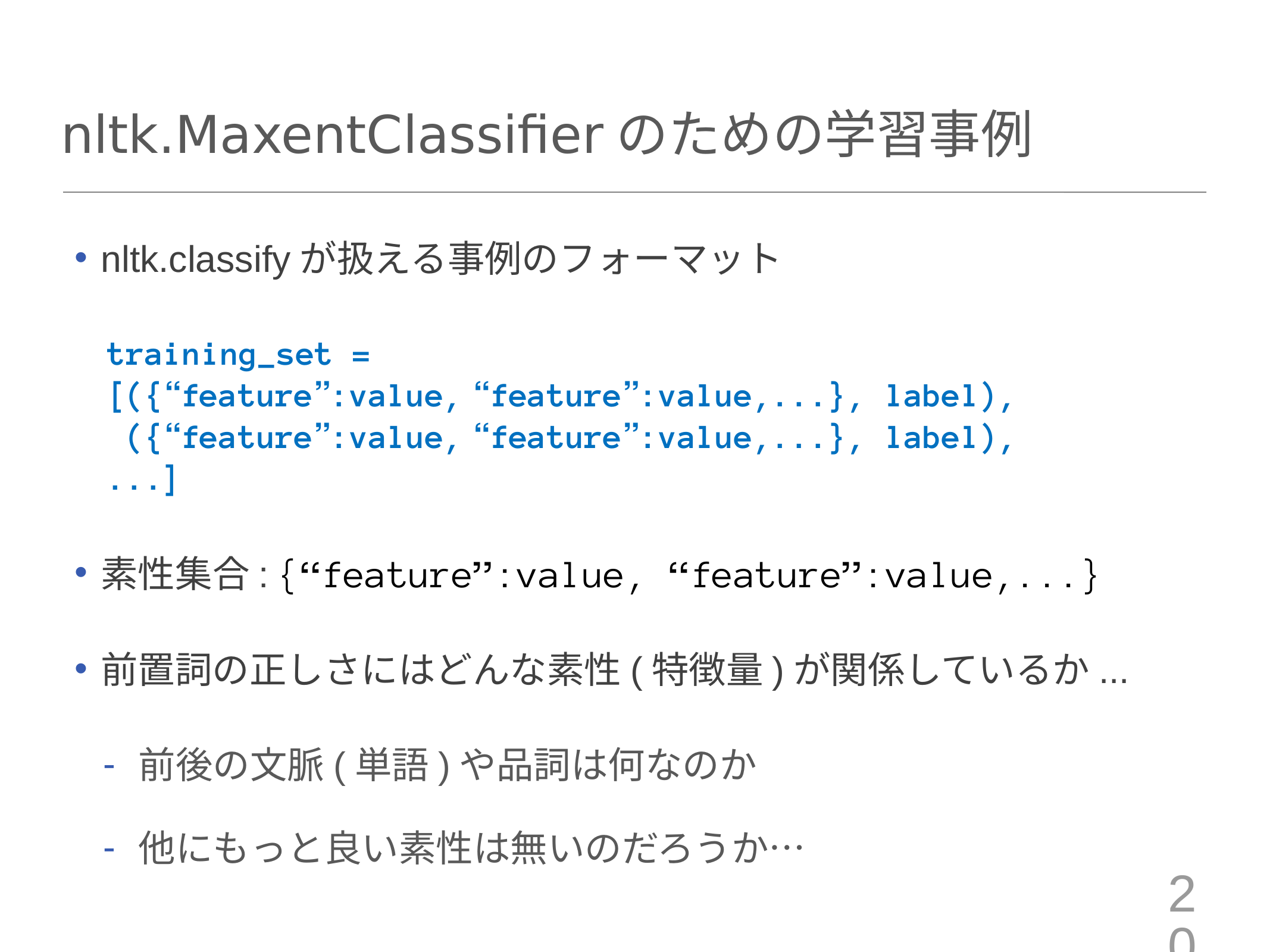

# nltk.MaxentClassifierのための学習事例
nltk.classifyが扱える事例のフォーマット
training_set =
[({“feature”:value, “feature”:value,...}, label),
 ({“feature”:value, “feature”:value,...}, label),
...]
素性集合: {“feature”:value, “feature”:value,...}
前置詞の正しさにはどんな素性(特徴量)が関係しているか...
前後の文脈(単語)や品詞は何なのか
他にもっと良い素性は無いのだろうか…
20